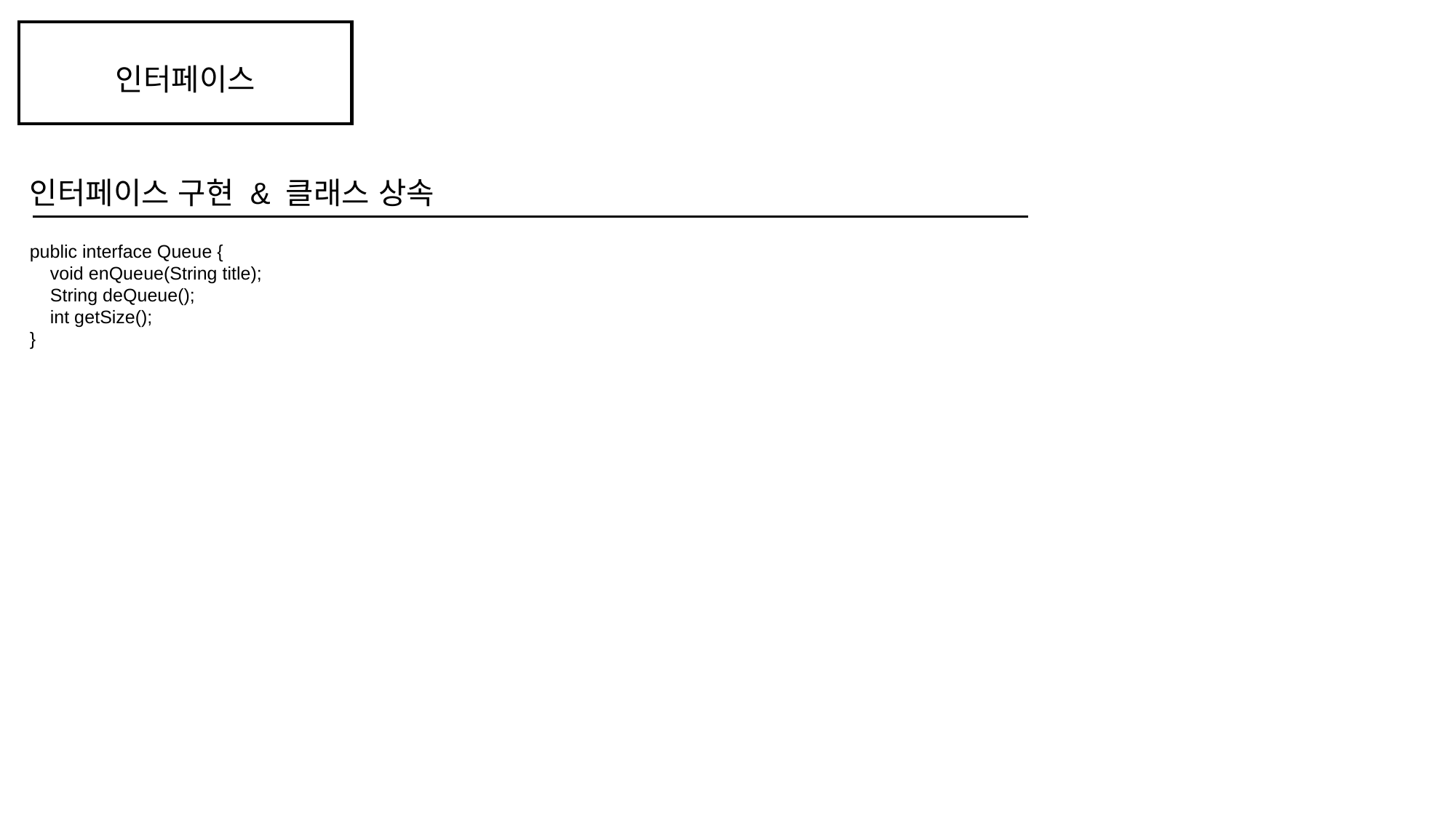

인터페이스
인터페이스 구현 & 클래스 상속
public interface Queue {
    void enQueue(String title);
    String deQueue();
    int getSize();
}